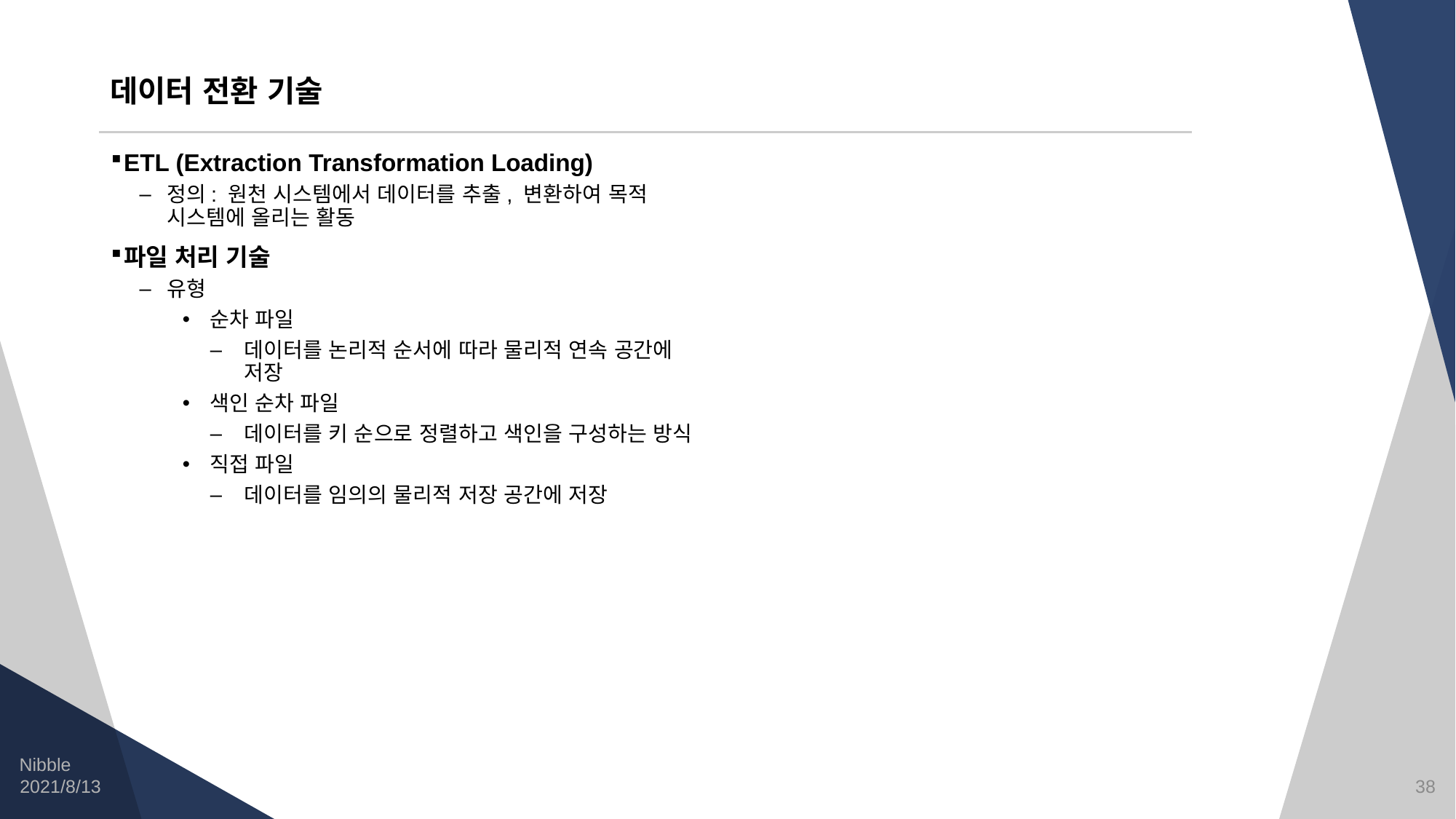

# 데이터 전환 기술

ETL (Extraction Transformation Loading)
정의: 원천 시스템에서 데이터를 추출, 변환하여 목적 시스템에 올리는 활동
파일 처리 기술
유형
순차 파일
데이터를 논리적 순서에 따라 물리적 연속 공간에 저장
색인 순차 파일
데이터를 키 순으로 정렬하고 색인을 구성하는 방식
직접 파일
데이터를 임의의 물리적 저장 공간에 저장
Nibble
2021/8/13
38